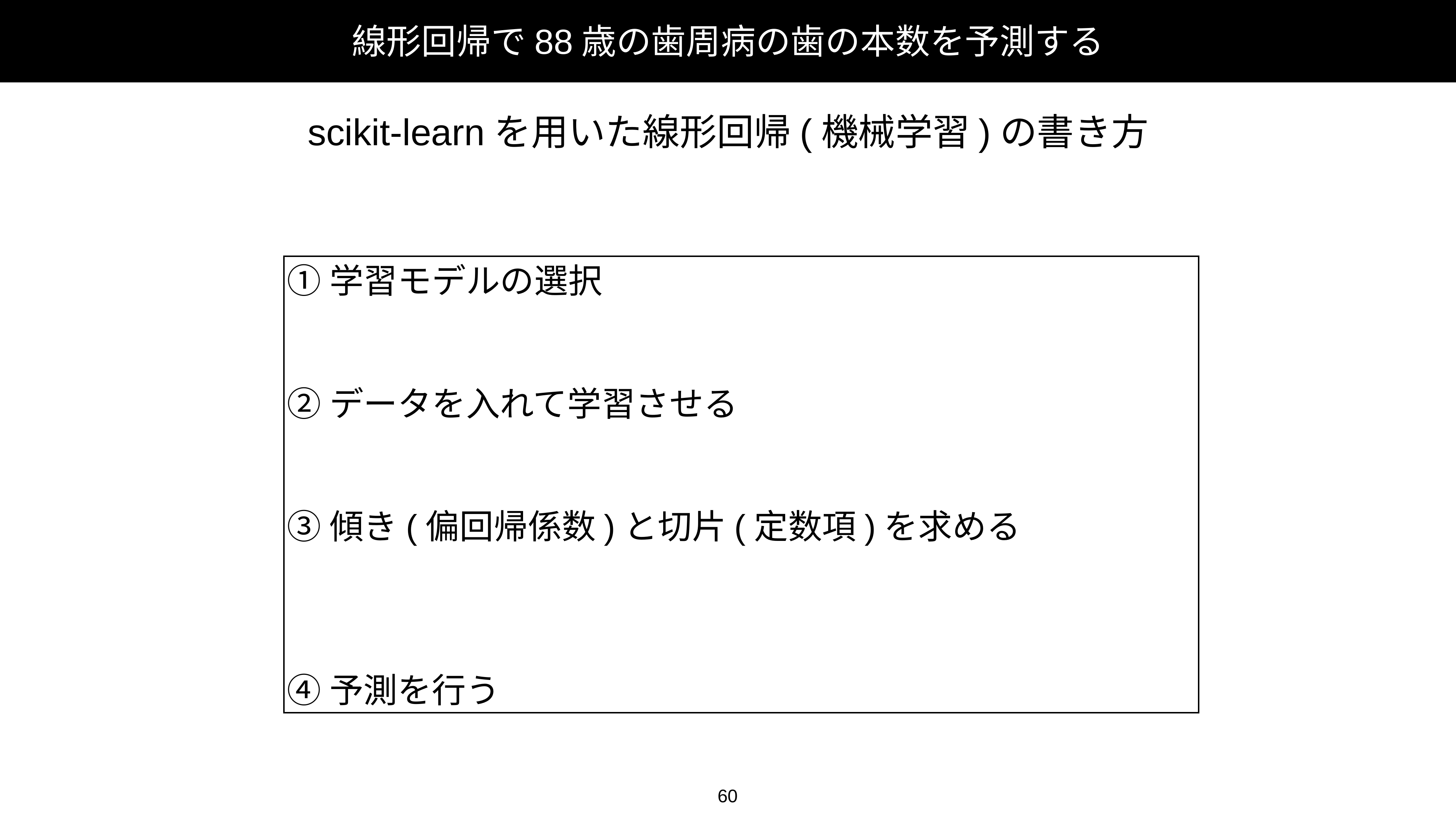

線形回帰で88歳の歯周病の歯の本数を予測する
scikit-learnを用いた線形回帰(機械学習)の書き方
①学習モデルの選択

②データを入れて学習させる

③傾き(偏回帰係数)と切片(定数項)を求める

④予測を行う
60